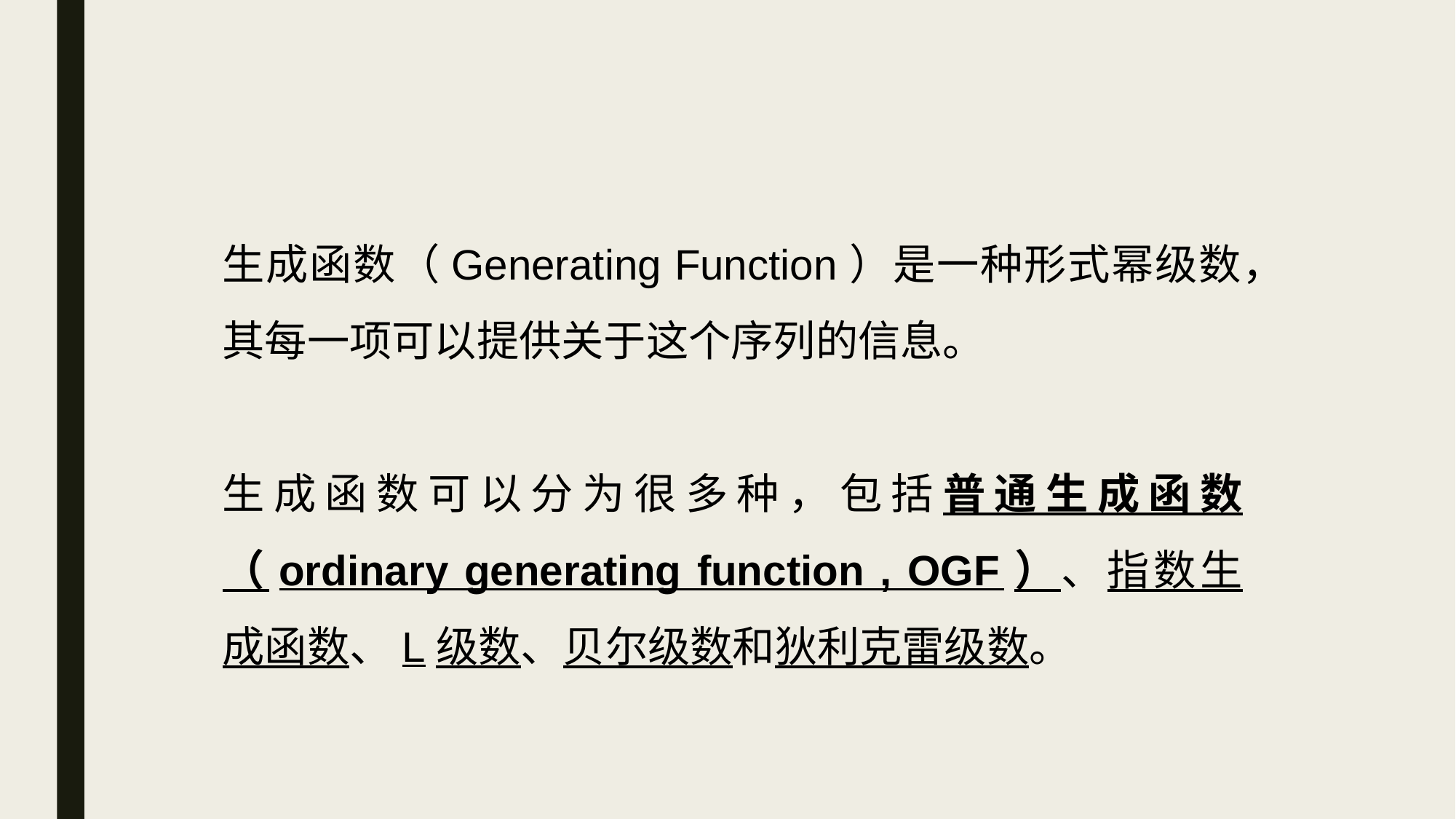

生成函数（Generating Function）是一种形式幂级数，其每一项可以提供关于这个序列的信息。

生成函数可以分为很多种，包括普通生成函数（ordinary generating function , OGF）、指数生成函数、L级数、贝尔级数和狄利克雷级数。